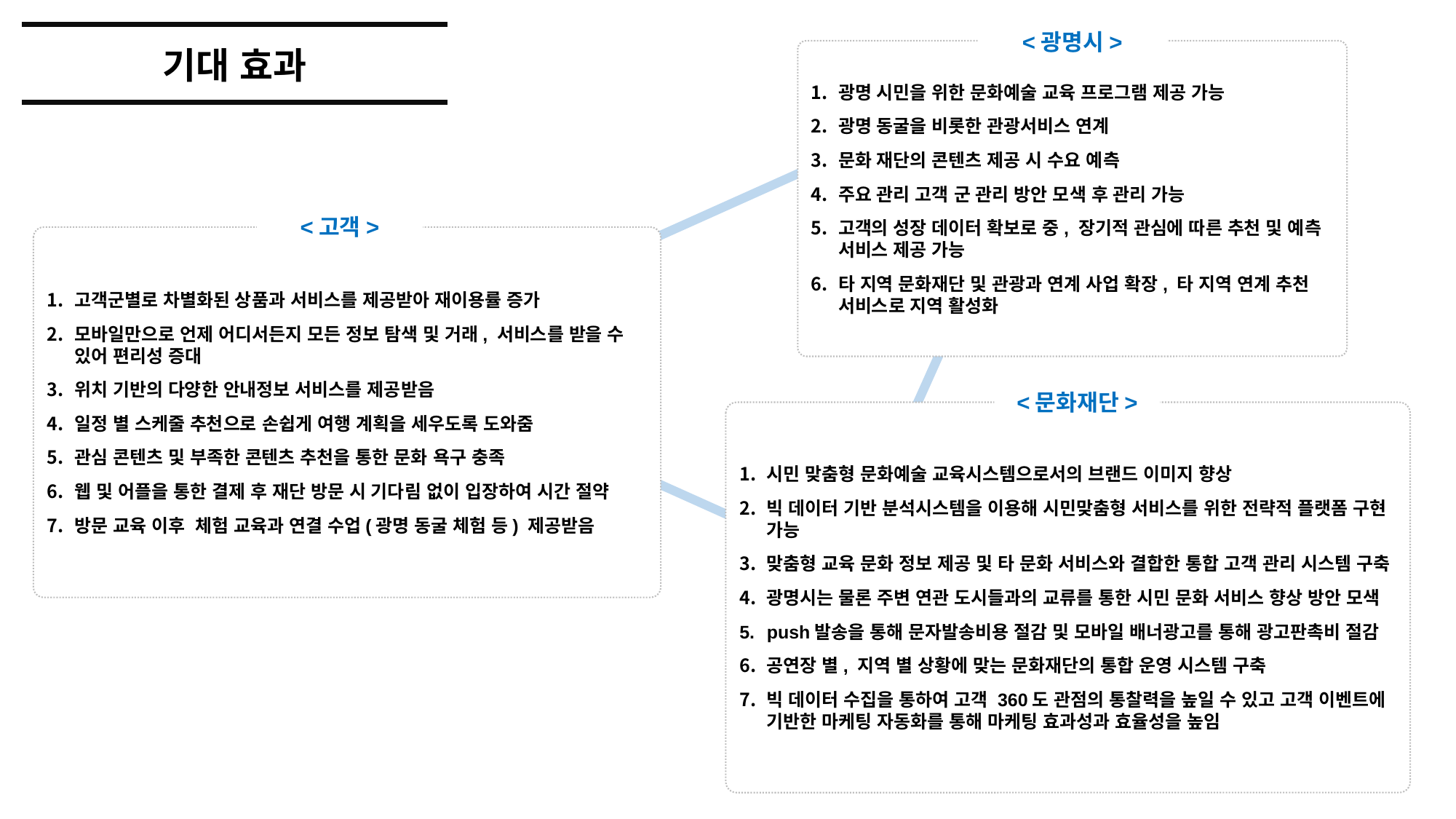

<광명시>
기대 효과
광명 시민을 위한 문화예술 교육 프로그램 제공 가능
광명 동굴을 비롯한 관광서비스 연계
문화 재단의 콘텐츠 제공 시 수요 예측
주요 관리 고객 군 관리 방안 모색 후 관리 가능
고객의 성장 데이터 확보로 중, 장기적 관심에 따른 추천 및 예측 서비스 제공 가능
타 지역 문화재단 및 관광과 연계 사업 확장, 타 지역 연계 추천 서비스로 지역 활성화
<고객>
고객군별로 차별화된 상품과 서비스를 제공받아 재이용률 증가
모바일만으로 언제 어디서든지 모든 정보 탐색 및 거래, 서비스를 받을 수 있어 편리성 증대
위치 기반의 다양한 안내정보 서비스를 제공받음
일정 별 스케줄 추천으로 손쉽게 여행 계획을 세우도록 도와줌
관심 콘텐츠 및 부족한 콘텐츠 추천을 통한 문화 욕구 충족
웹 및 어플을 통한 결제 후 재단 방문 시 기다림 없이 입장하여 시간 절약
방문 교육 이후  체험 교육과 연결 수업(광명 동굴 체험 등) 제공받음
<문화재단>
시민 맞춤형 문화예술 교육시스템으로서의 브랜드 이미지 향상
빅 데이터 기반 분석시스템을 이용해 시민맞춤형 서비스를 위한 전략적 플랫폼 구현 가능
맞춤형 교육 문화 정보 제공 및 타 문화 서비스와 결합한 통합 고객 관리 시스템 구축
광명시는 물론 주변 연관 도시들과의 교류를 통한 시민 문화 서비스 향상 방안 모색
push발송을 통해 문자발송비용 절감 및 모바일 배너광고를 통해 광고판촉비 절감
공연장 별, 지역 별 상황에 맞는 문화재단의 통합 운영 시스템 구축
빅 데이터 수집을 통하여 고객 360도 관점의 통찰력을 높일 수 있고 고객 이벤트에 기반한 마케팅 자동화를 통해 마케팅 효과성과 효율성을 높임